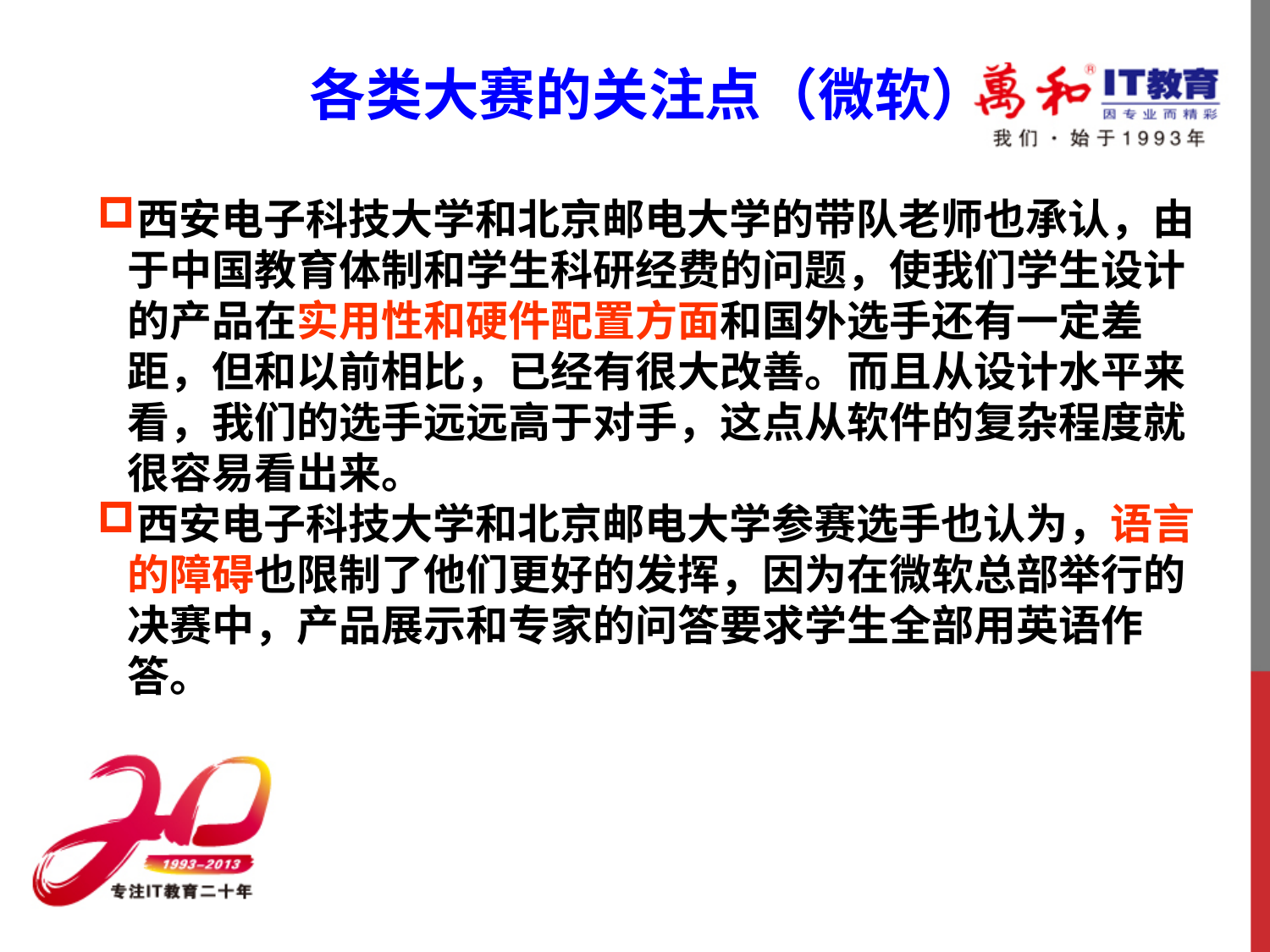

各类大赛的关注点（微软）
西安电子科技大学和北京邮电大学的带队老师也承认，由于中国教育体制和学生科研经费的问题，使我们学生设计的产品在实用性和硬件配置方面和国外选手还有一定差距，但和以前相比，已经有很大改善。而且从设计水平来看，我们的选手远远高于对手，这点从软件的复杂程度就很容易看出来。
西安电子科技大学和北京邮电大学参赛选手也认为，语言的障碍也限制了他们更好的发挥，因为在微软总部举行的决赛中，产品展示和专家的问答要求学生全部用英语作答。